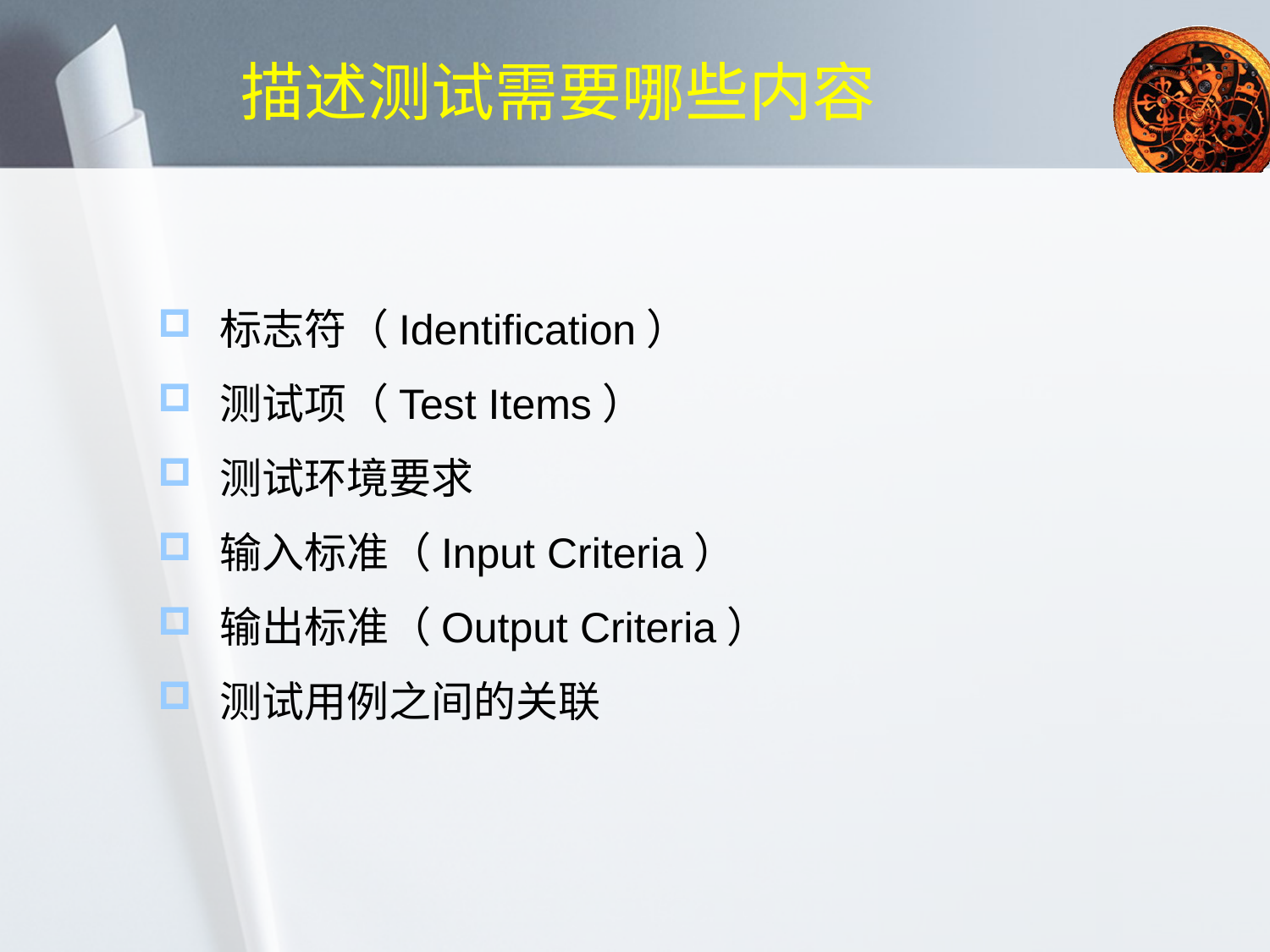

# 描述测试需要哪些内容
标志符（Identification）
测试项（Test Items）
测试环境要求
输入标准（Input Criteria）
输出标准（Output Criteria）
测试用例之间的关联